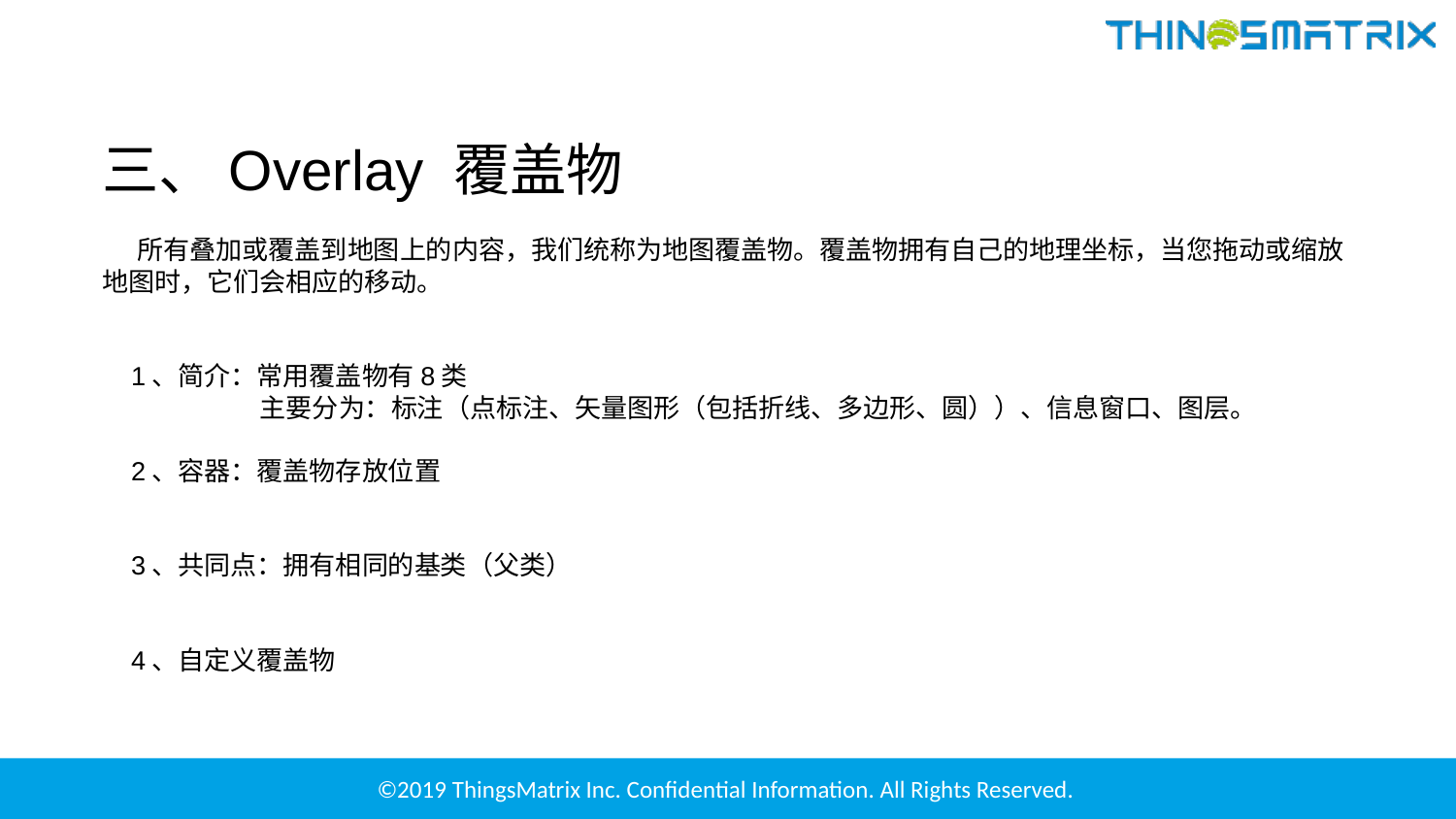

三、Overlay 覆盖物

     所有叠加或覆盖到地图上的内容，我们统称为地图覆盖物。覆盖物拥有自己的地理坐标，当您拖动或缩放地图时，它们会相应的移动。

    1、简介：常用覆盖物有8类
	 主要分为：标注（点标注、矢量图形（包括折线、多边形、圆））、信息窗口、图层。

    2、容器：覆盖物存放位置

    3、共同点：拥有相同的基类（父类）

    4、自定义覆盖物